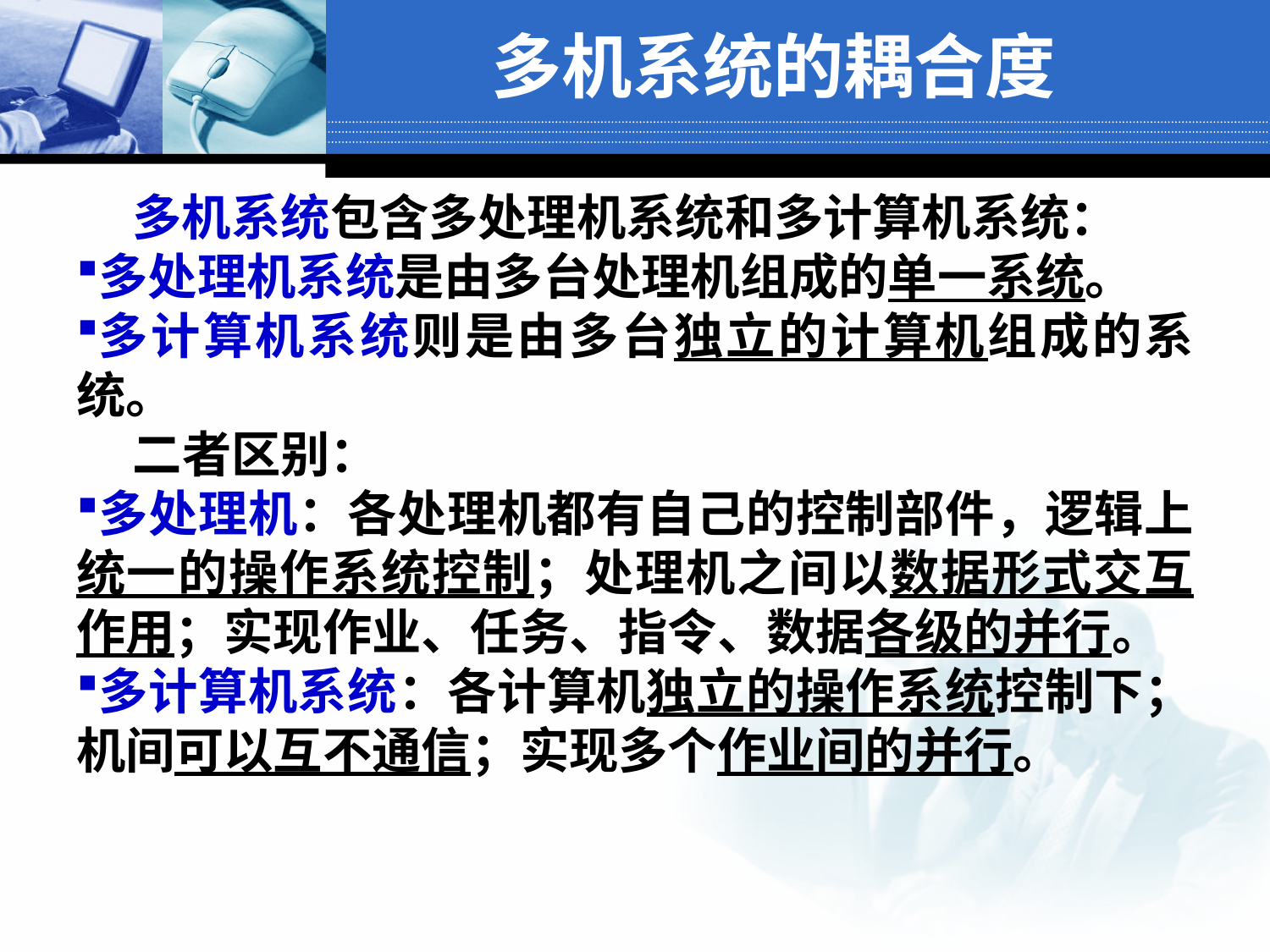

多机系统的耦合度
    多机系统包含多处理机系统和多计算机系统：
多处理机系统是由多台处理机组成的单一系统。
多计算机系统则是由多台独立的计算机组成的系统。
    二者区别：
多处理机：各处理机都有自己的控制部件，逻辑上统一的操作系统控制；处理机之间以数据形式交互作用；实现作业、任务、指令、数据各级的并行。
多计算机系统：各计算机独立的操作系统控制下；机间可以互不通信；实现多个作业间的并行。